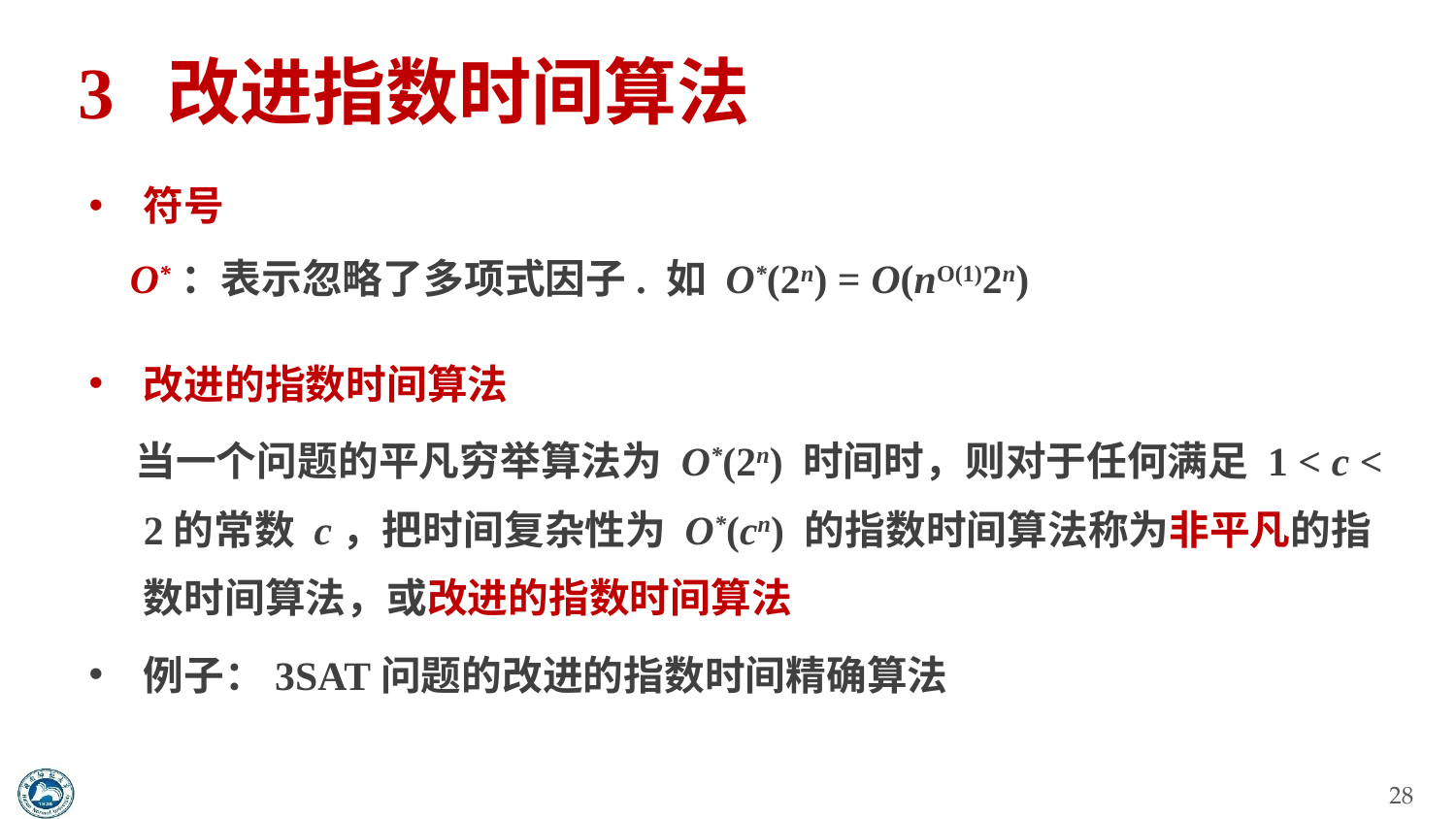

# 3  改进指数时间算法
符号
    O*：表示忽略了多项式因子. 如 O*(2n) = O(nO(1)2n)
改进的指数时间算法
    当一个问题的平凡穷举算法为 O*(2n) 时间时，则对于任何满足 1 < c < 2的常数 c，把时间复杂性为 O*(cn) 的指数时间算法称为非平凡的指数时间算法，或改进的指数时间算法
例子：3SAT问题的改进的指数时间精确算法
28